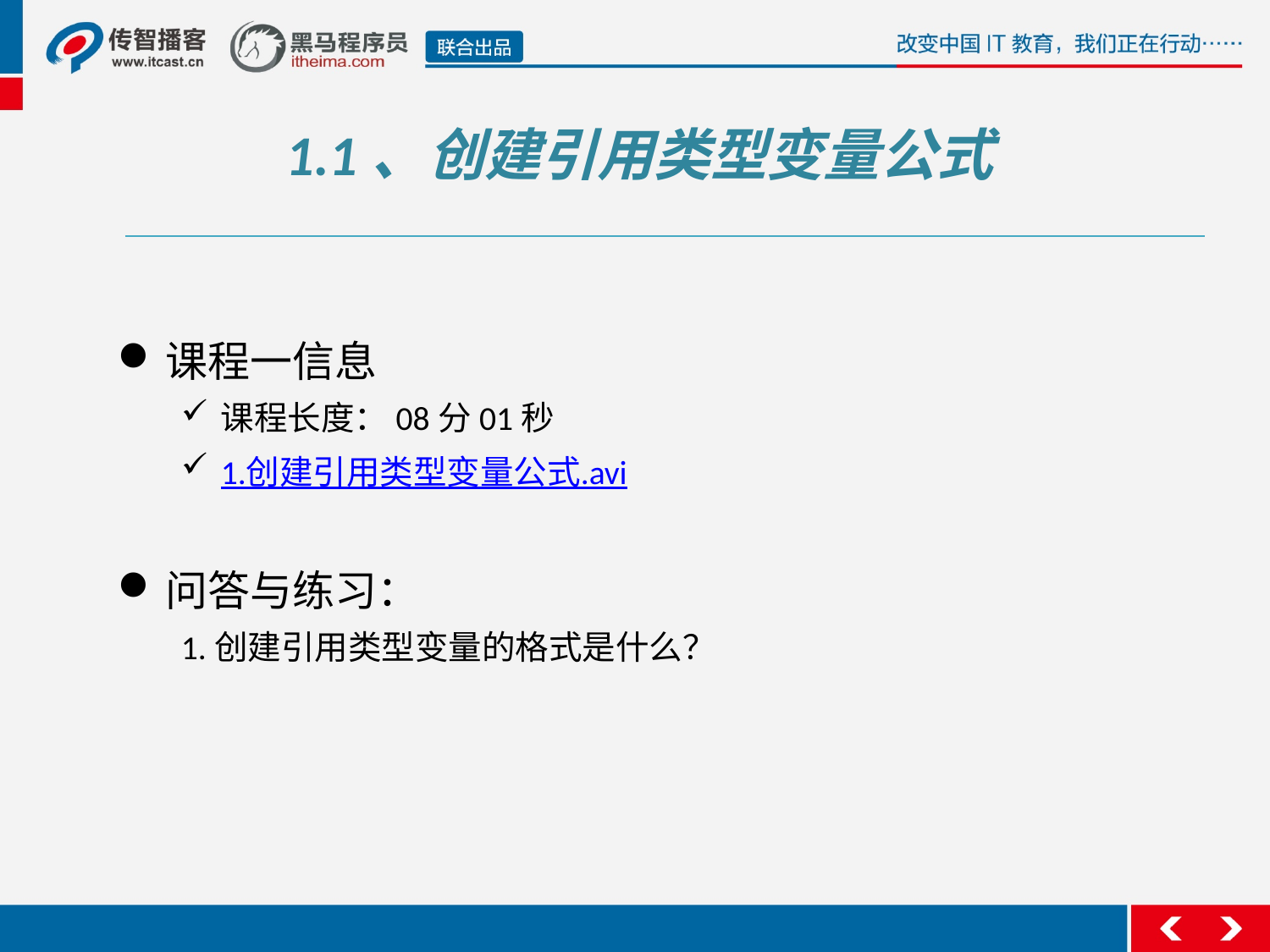

1.1、创建引用类型变量公式

课程一信息
课程长度：08分01秒
1.创建引用类型变量公式.avi

问答与练习：
1.创建引用类型变量的格式是什么？